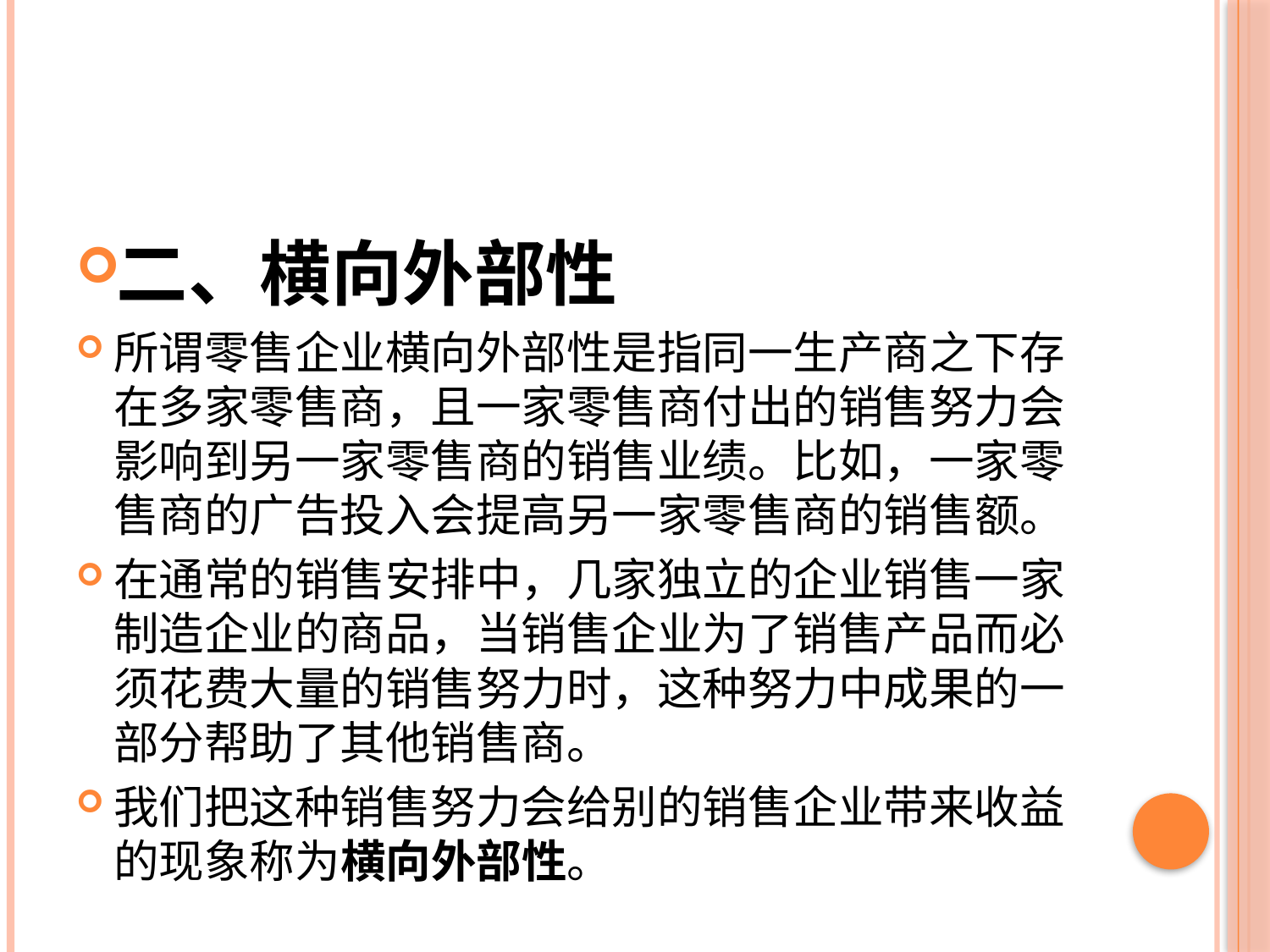

#
二、横向外部性
所谓零售企业横向外部性是指同一生产商之下存在多家零售商，且一家零售商付出的销售努力会影响到另一家零售商的销售业绩。比如，一家零售商的广告投入会提高另一家零售商的销售额。
在通常的销售安排中，几家独立的企业销售一家制造企业的商品，当销售企业为了销售产品而必须花费大量的销售努力时，这种努力中成果的一部分帮助了其他销售商。
我们把这种销售努力会给别的销售企业带来收益的现象称为横向外部性。